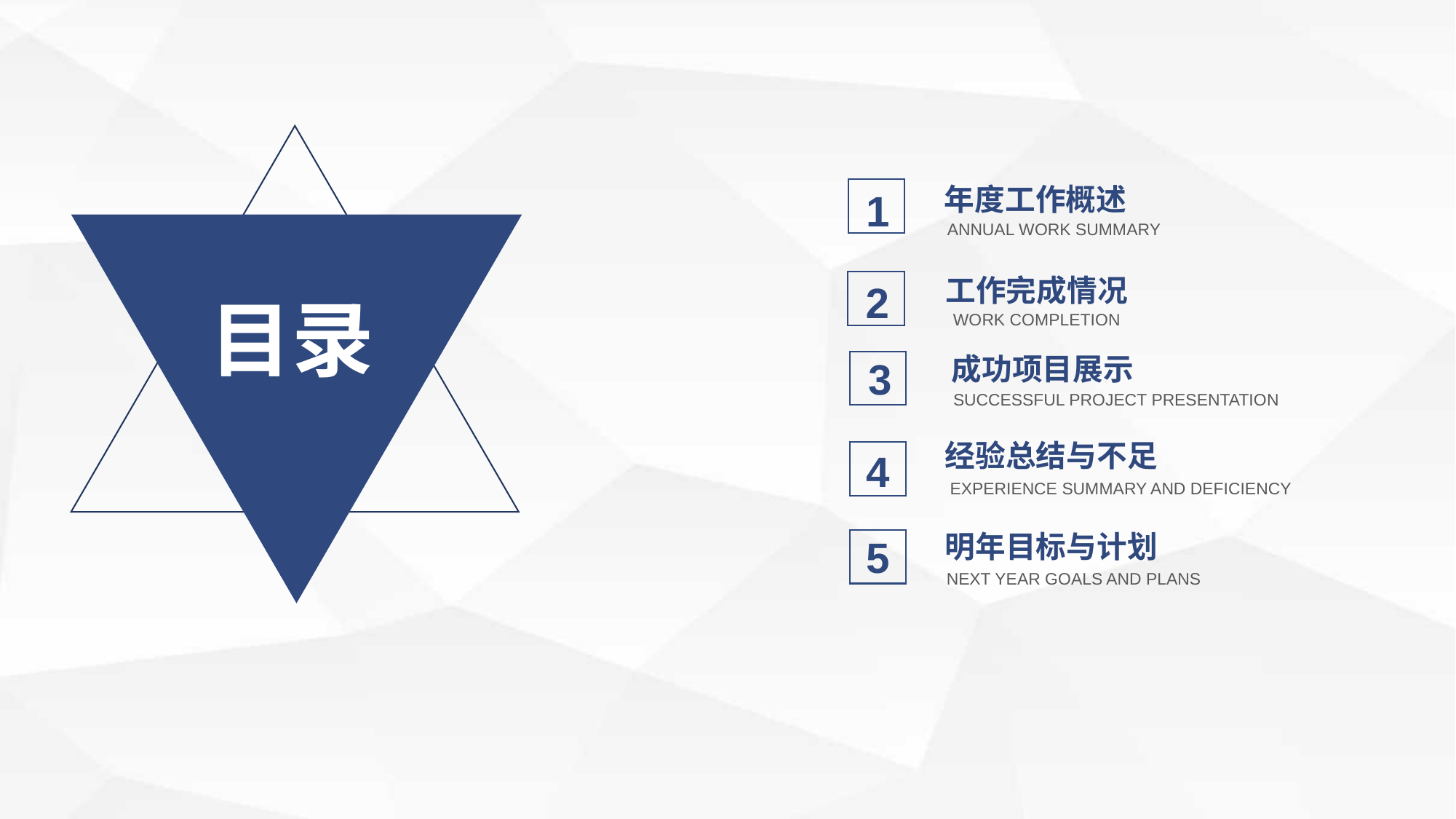

行业PPT模板http://www.1ppt.com/hangye/

年度工作概述
1

ANNUAL WORK SUMMARY

工作完成情况
2

目录
WORK COMPLETION
成功项目展示
3

SUCCESSFUL PROJECT PRESENTATION
经验总结与不足
4

EXPERIENCE SUMMARY AND DEFICIENCY
明年目标与计划
5

NEXT YEAR GOALS AND PLANS